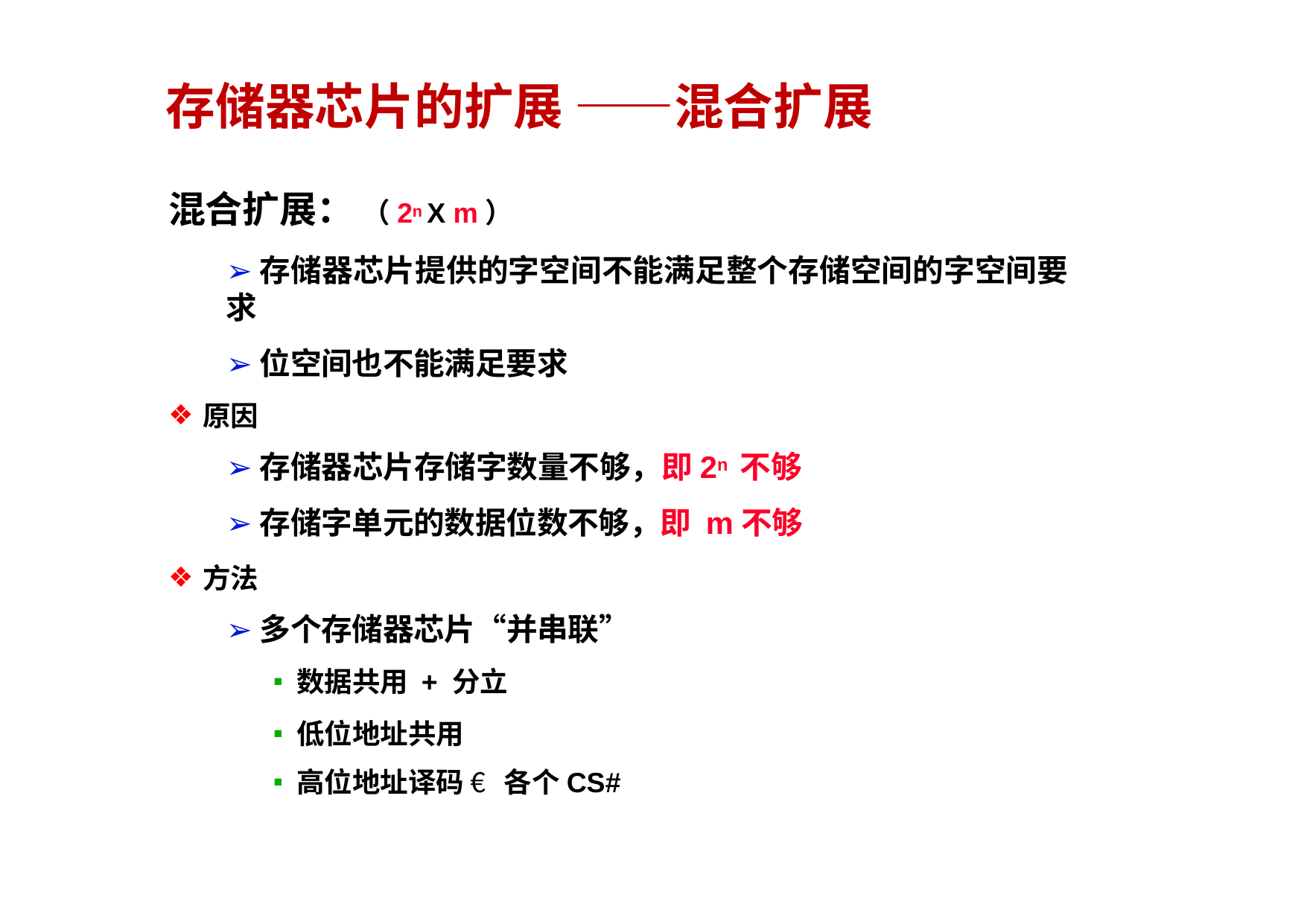

# 存储器芯片的扩展 ——混合扩展
混合扩展： （2n X m）
➢存储器芯片提供的字空间不能满足整个存储空间的字空间要求
➢位空间也不能满足要求
原因
➢存储器芯片存储字数量不够，即2n 不够
➢存储字单元的数据位数不够，即 m不够
方法
➢多个存储器芯片“并串联”
数据共用 + 分立
低位地址共用
高位地址译码 € 各个CS#